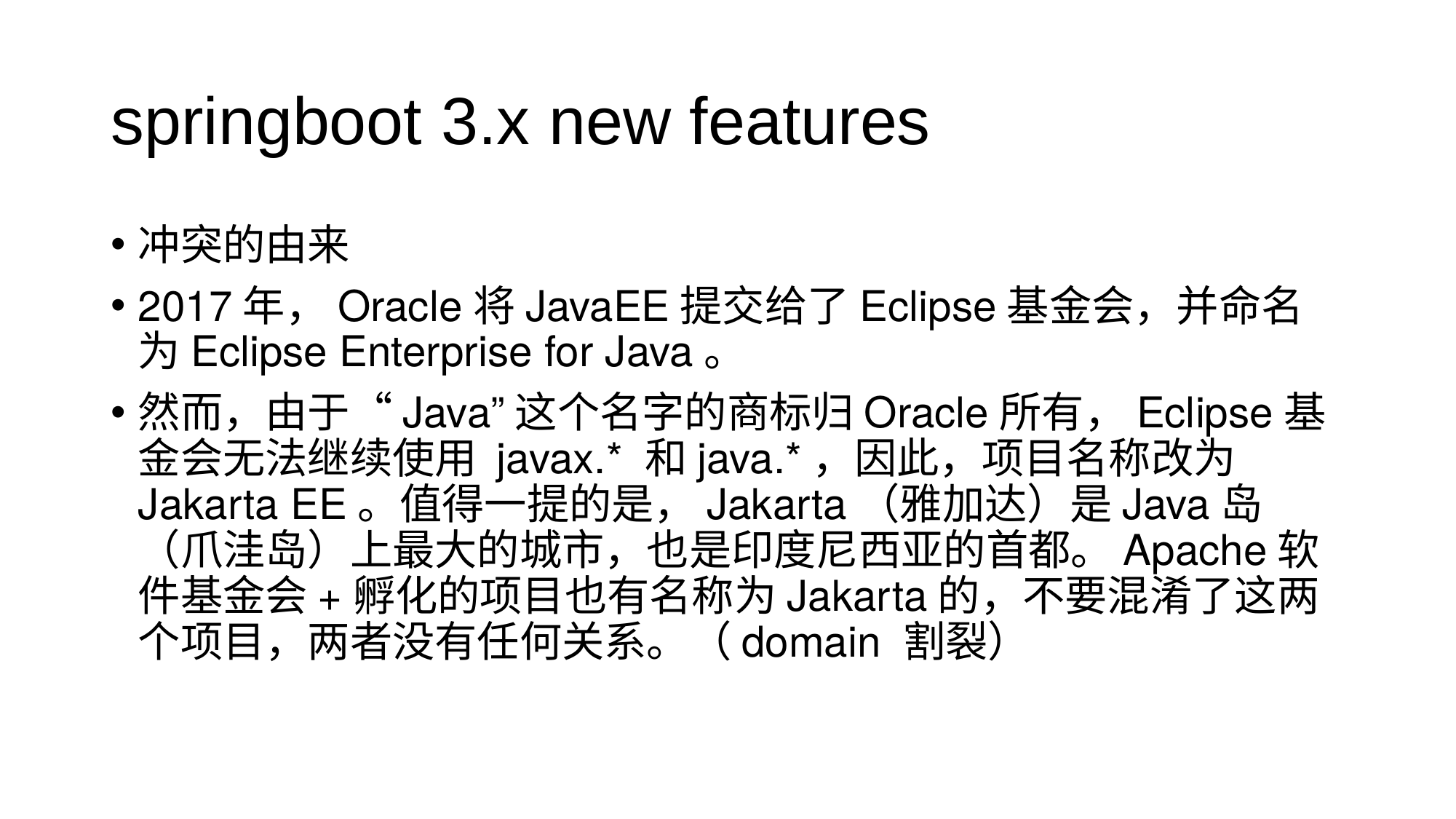

# springboot 3.x new features
冲突的由来
2017年，Oracle将JavaEE提交给了Eclipse基金会，并命名为Eclipse Enterprise for Java。
然而，由于“Java”这个名字的商标归Oracle所有，Eclipse基金会无法继续使用 javax.* 和java.*，因此，项目名称改为Jakarta EE。值得一提的是，Jakarta（雅加达）是Java岛（爪洼岛）上最大的城市，也是印度尼西亚的首都。Apache软件基金会+孵化的项目也有名称为Jakarta的，不要混淆了这两个项目，两者没有任何关系。（domain 割裂）